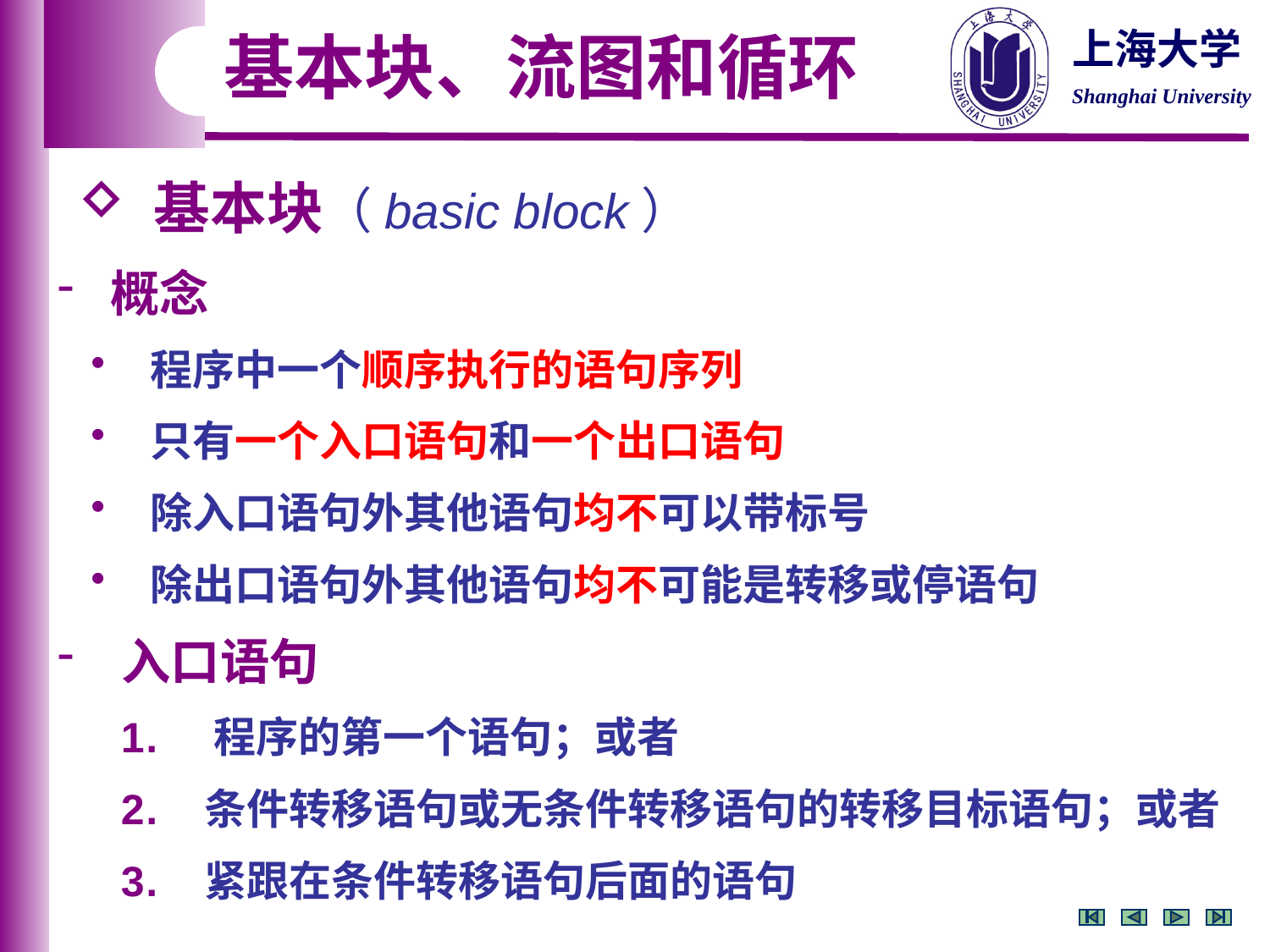

基本块、流图和循环
 基本块（basic block）
 概念

  程序中一个顺序执行的语句序列

  只有一个入口语句和一个出口语句

  除入口语句外其他语句均不可以带标号

  除出口语句外其他语句均不可能是转移或停语句

  入口语句

  程序的第一个语句；或者

 条件转移语句或无条件转移语句的转移目标语句；或者

 紧跟在条件转移语句后面的语句